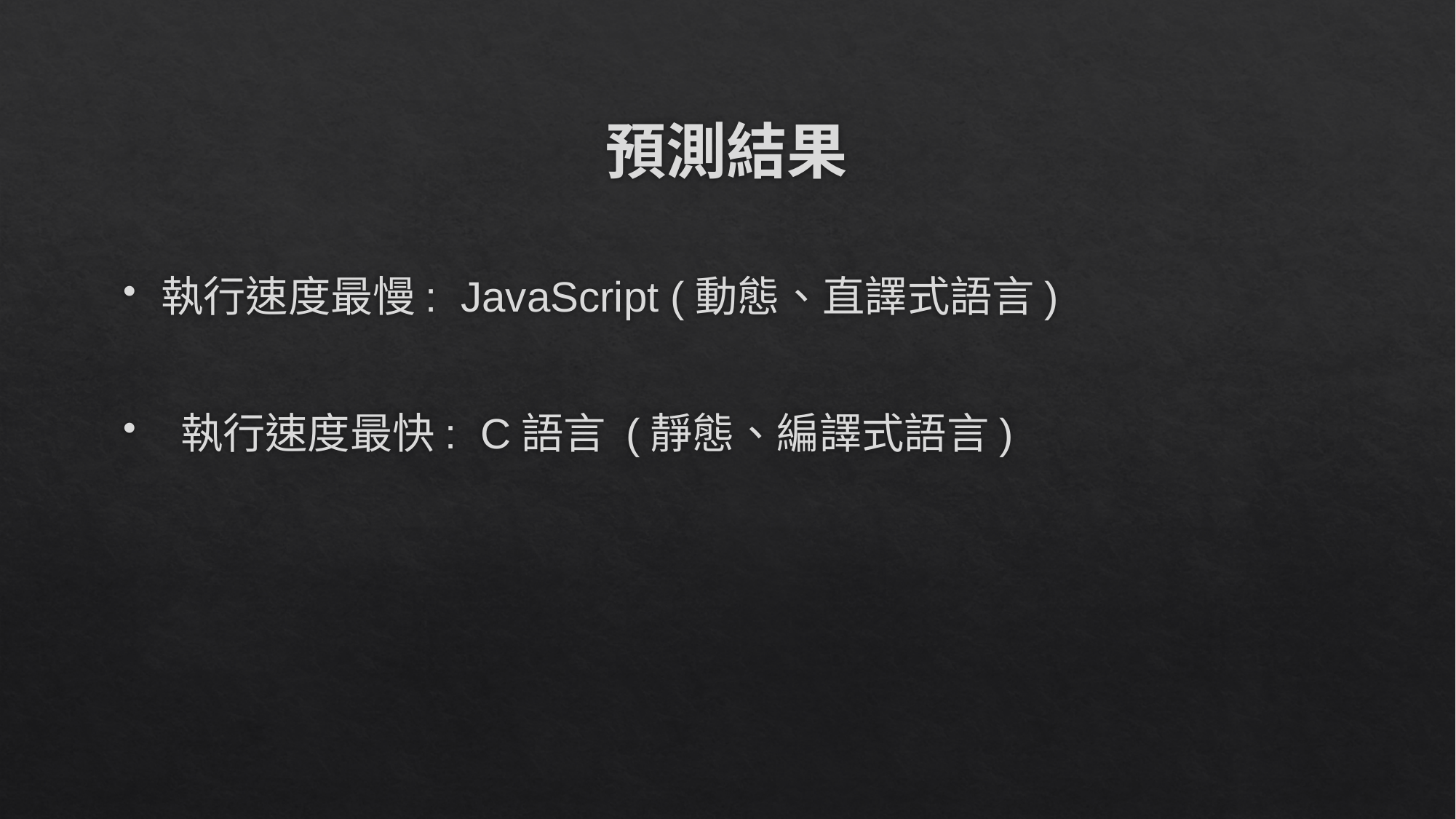

# 預測結果
執行速度最慢:  JavaScript (動態、直譯式語言)

 執行速度最快:  C語言 (靜態、編譯式語言)